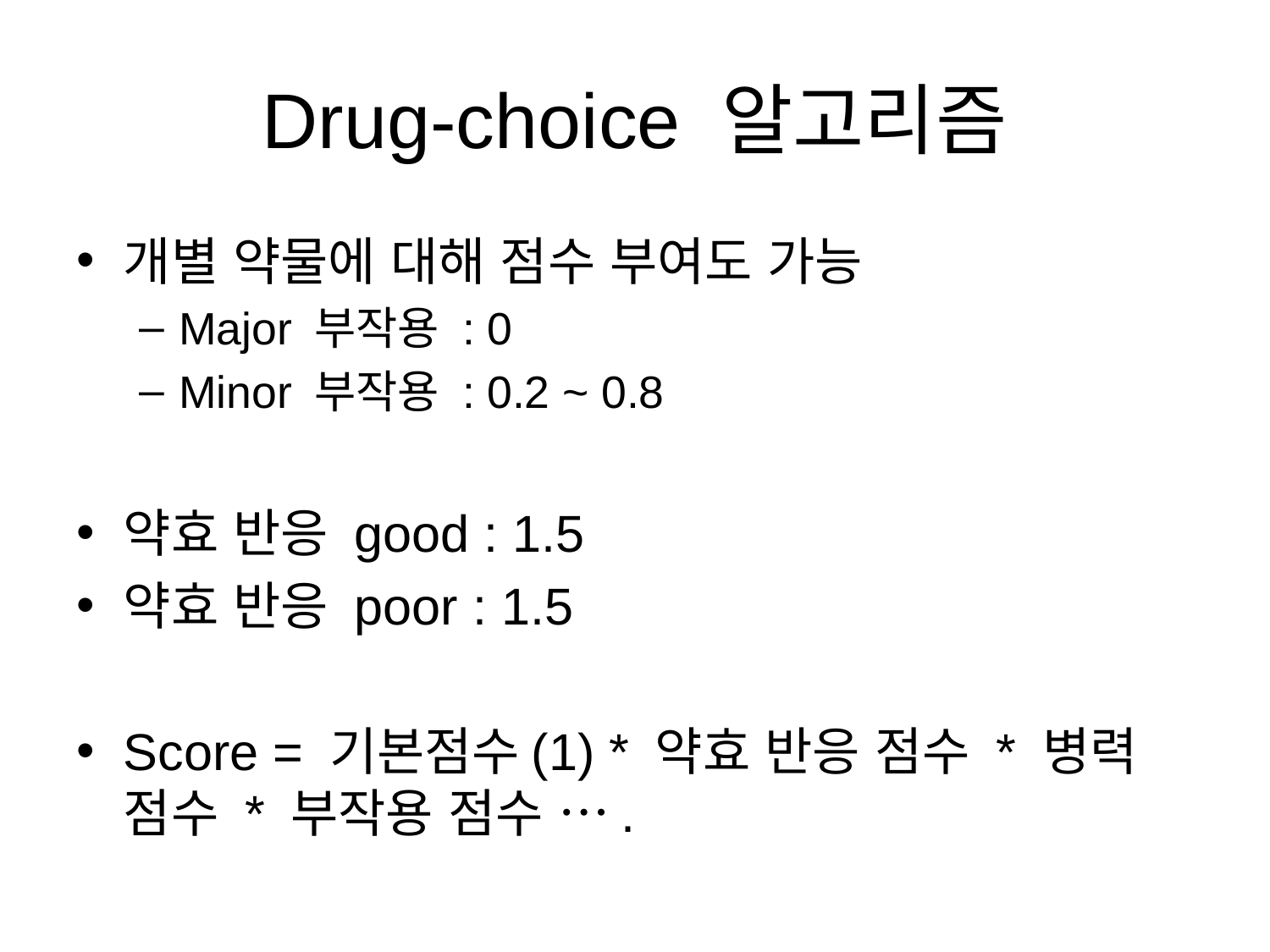

# Drug-choice 알고리즘
개별 약물에 대해 점수 부여도 가능
Major 부작용 : 0
Minor 부작용 : 0.2 ~ 0.8

약효 반응 good : 1.5
약효 반응 poor : 1.5

Score = 기본점수(1) * 약효 반응 점수 * 병력 점수 * 부작용 점수 ….